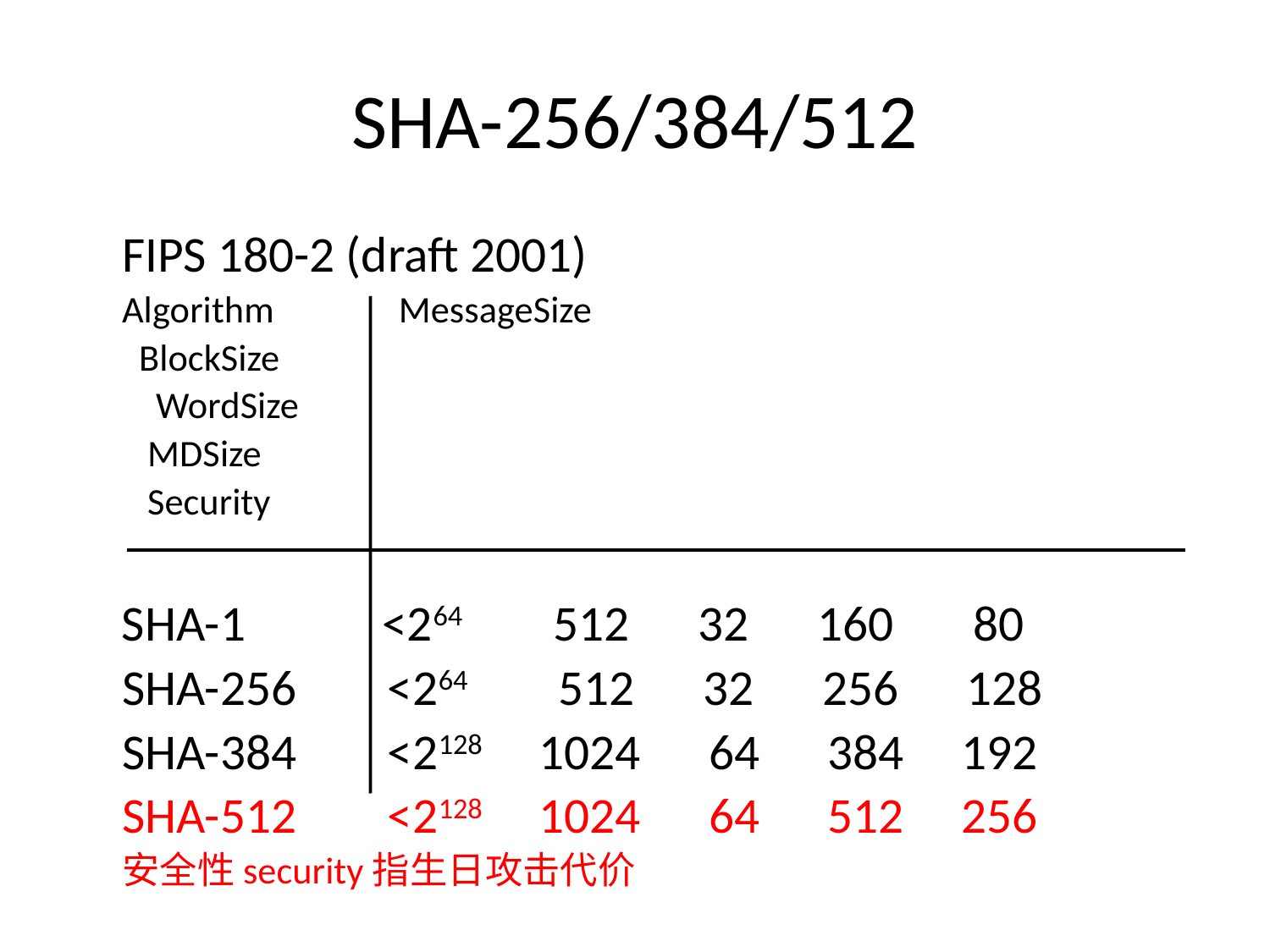

# SHA-256/384/512
	FIPS 180-2 (draft 2001)
	Algorithm 	      MessageSize
					  BlockSize
						    WordSize
							   MDSize
								   Security

    SHA-1            <264        512      32      160       80
	SHA-256        <264        512      32      256      128
	SHA-384        <2128     1024      64      384     192
	SHA-512        <2128     1024      64      512     256
	安全性security指生日攻击代价